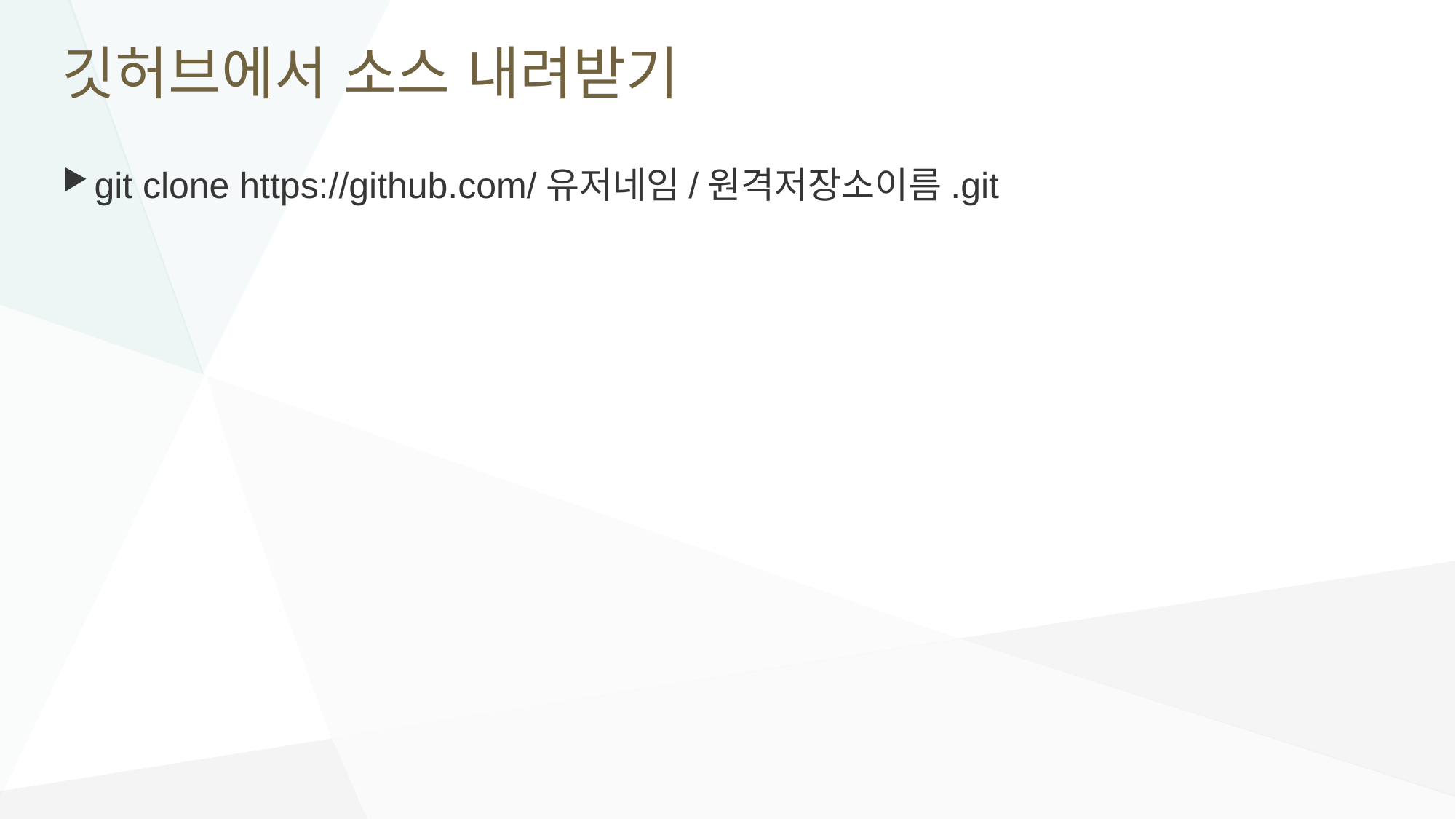

# 깃허브에서 소스 내려받기
git clone https://github.com/유저네임/원격저장소이름.git